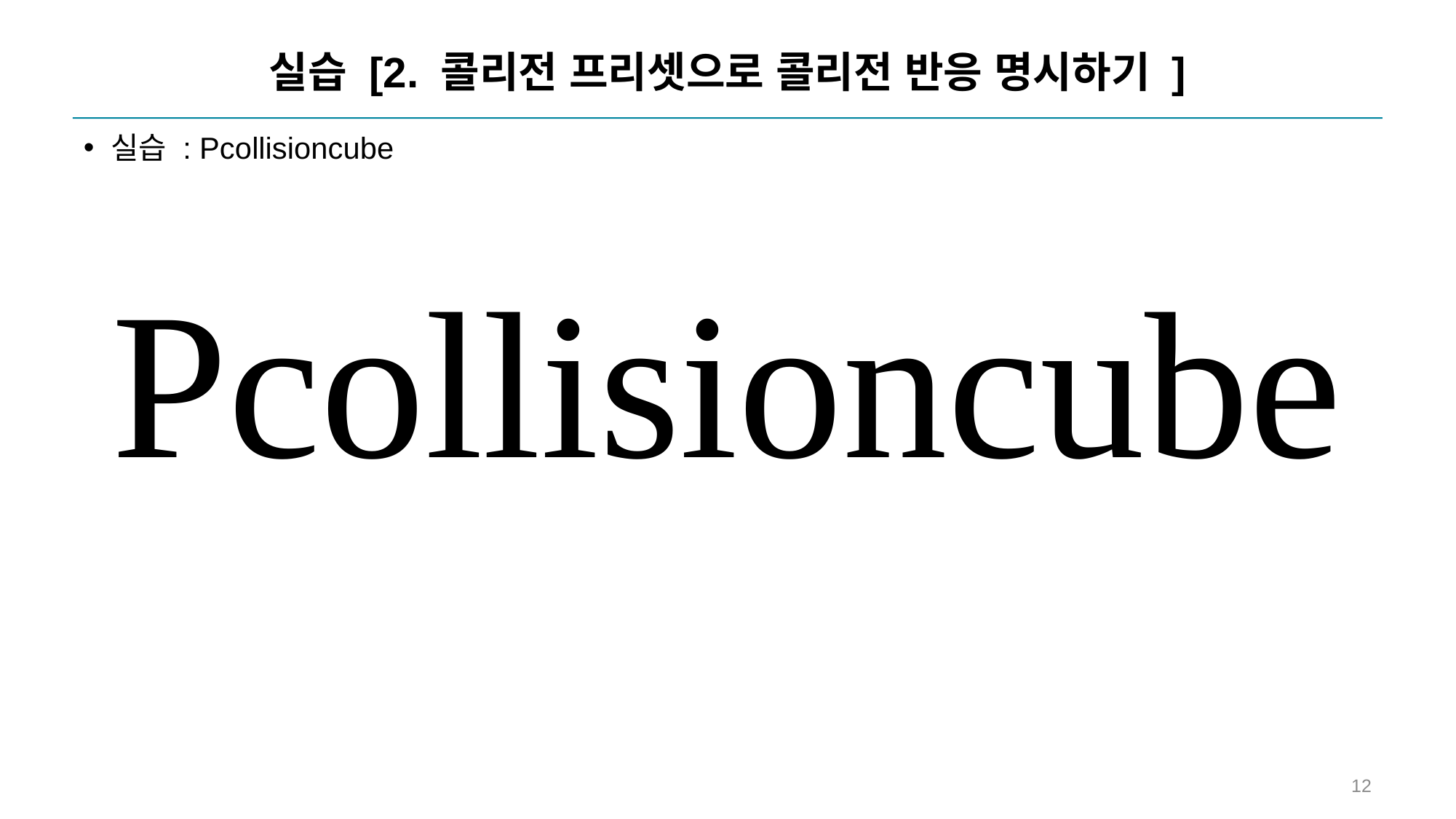

# 실습 [2. 콜리전 프리셋으로 콜리전 반응 명시하기 ]
실습 : Pcollisioncube

Pcollisioncube
12